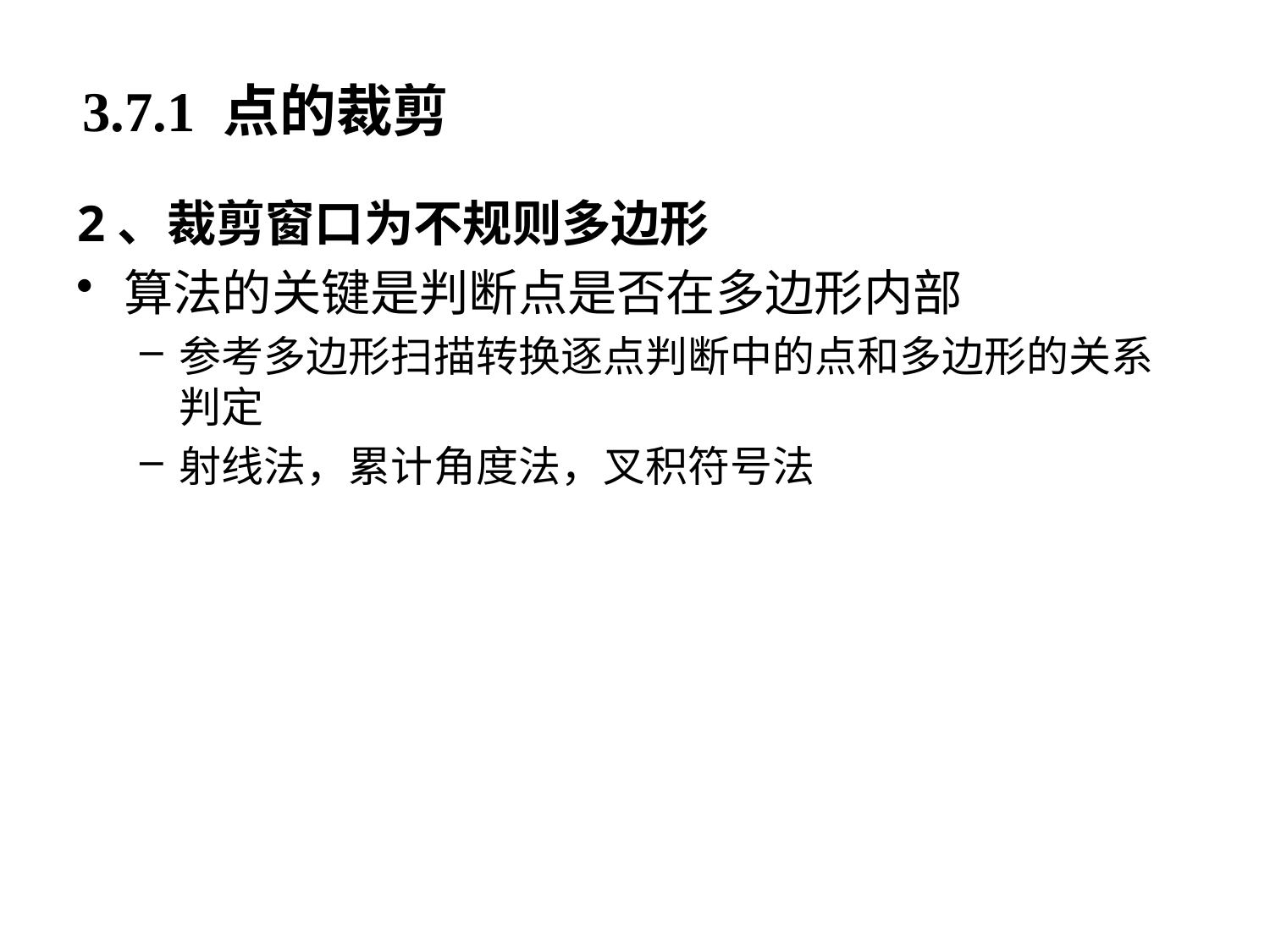

# 3.7.1 点的裁剪
2、裁剪窗口为不规则多边形
算法的关键是判断点是否在多边形内部
参考多边形扫描转换逐点判断中的点和多边形的关系判定
射线法，累计角度法，叉积符号法